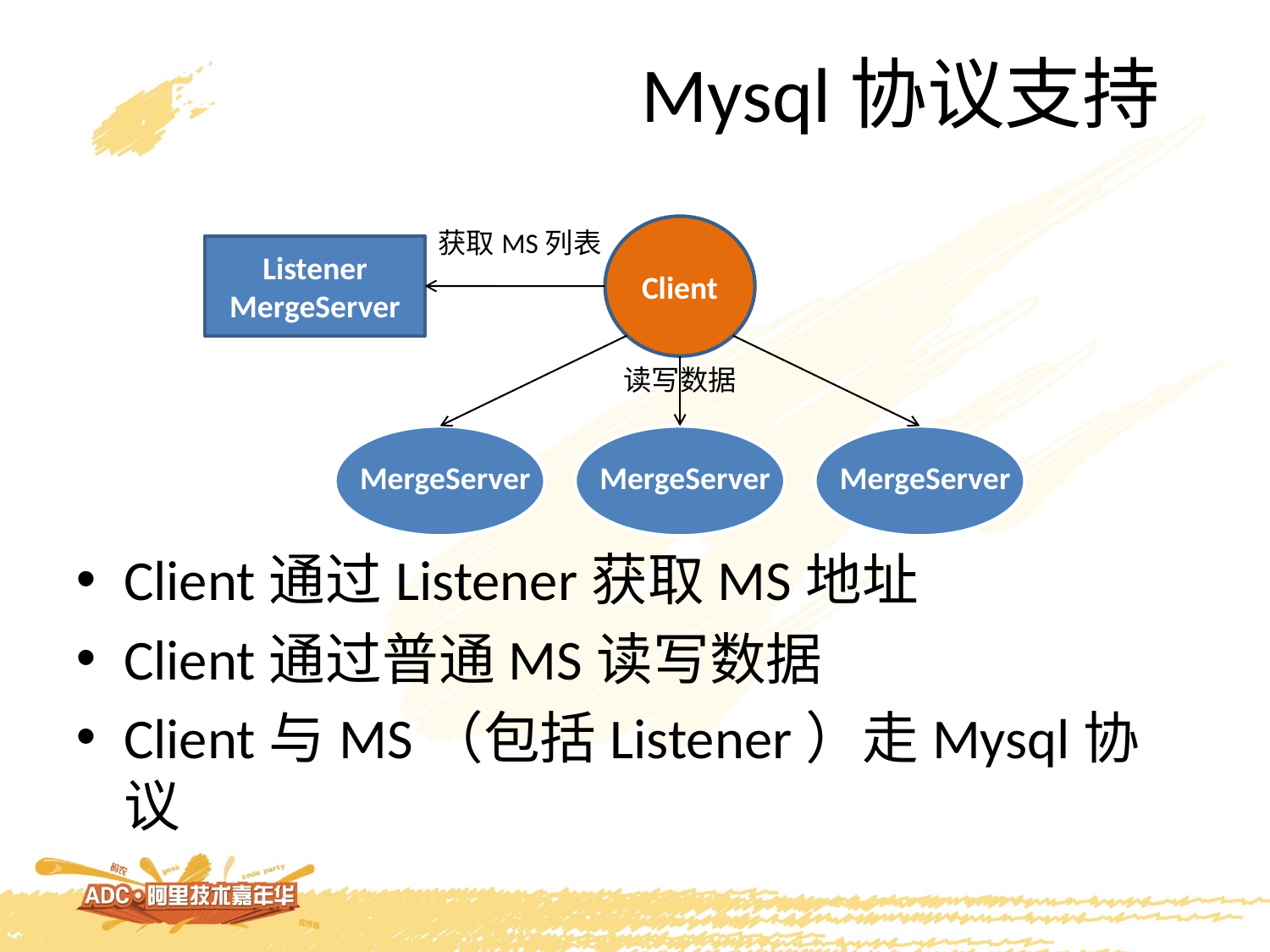

Mysql协议支持
Client
获取MS列表

Client通过Listener获取MS地址
Client通过普通MS读写数据
Client与MS（包括Listener）走Mysql协议
Listener
MergeServer
读写数据

MergeServer

MergeServer

MergeServer